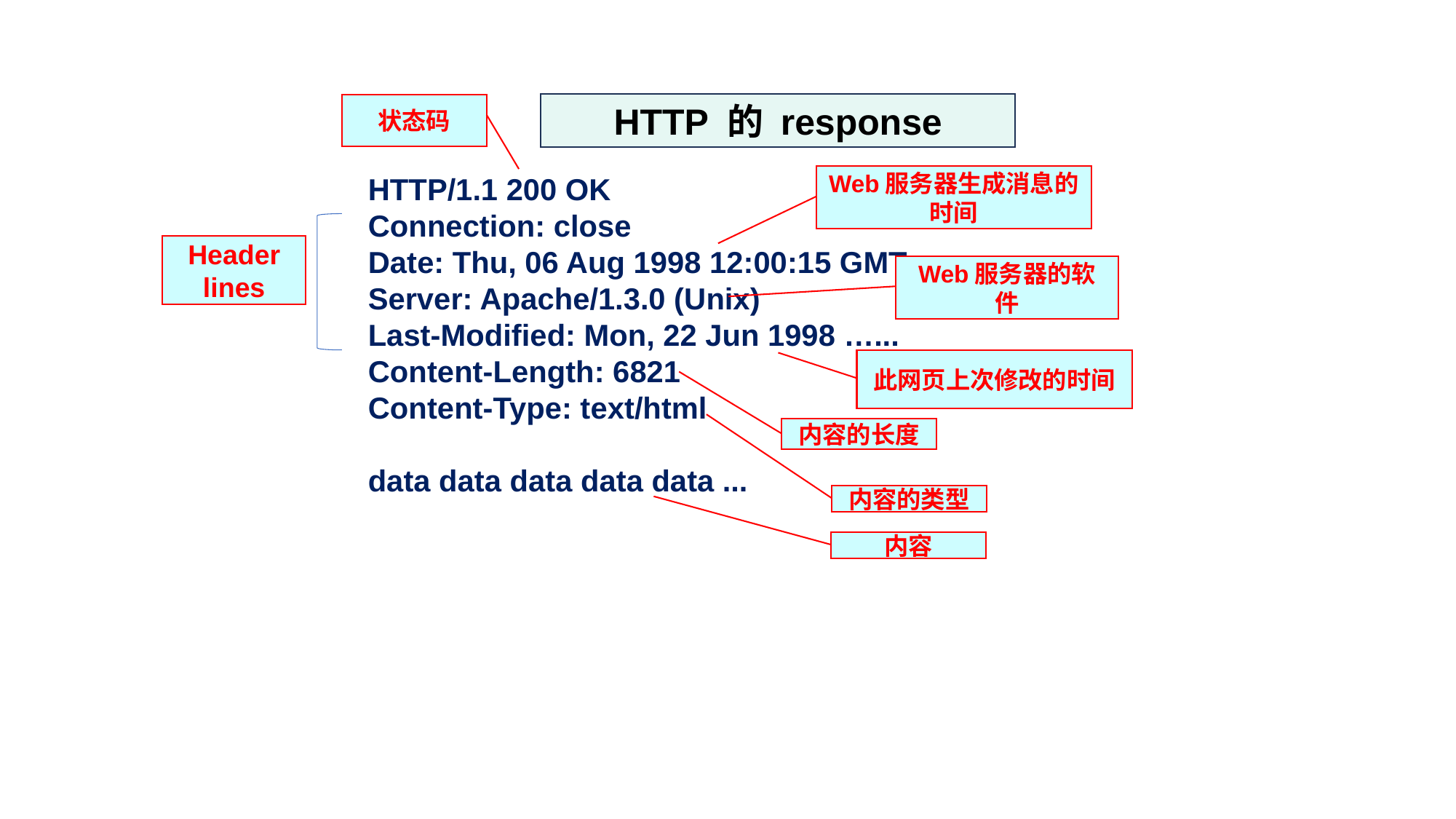

HTTP 的 response
状态码
HTTP/1.1 200 OK
Connection: close
Date: Thu, 06 Aug 1998 12:00:15 GMT
Server: Apache/1.3.0 (Unix)
Last-Modified: Mon, 22 Jun 1998 …...
Content-Length: 6821
Content-Type: text/html

data data data data data ...
Web服务器生成消息的时间

Header
lines
Web服务器的软件
此网页上次修改的时间
内容的长度
内容的类型
内容